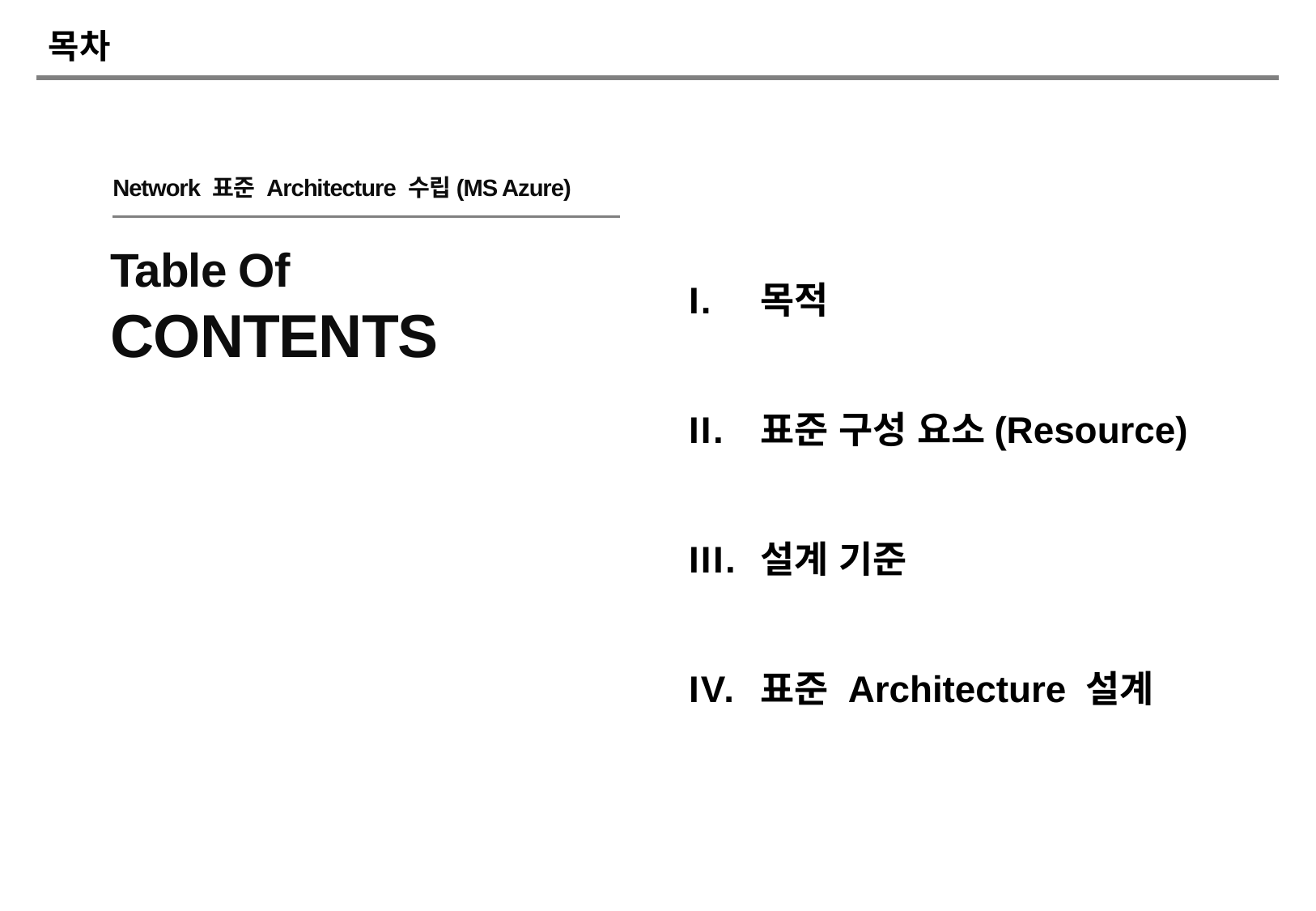

# 목차

Network 표준 Architecture 수립(MS Azure)
목적
표준 구성 요소(Resource)
설계 기준
표준 Architecture 설계
Table Of
CONTENTS